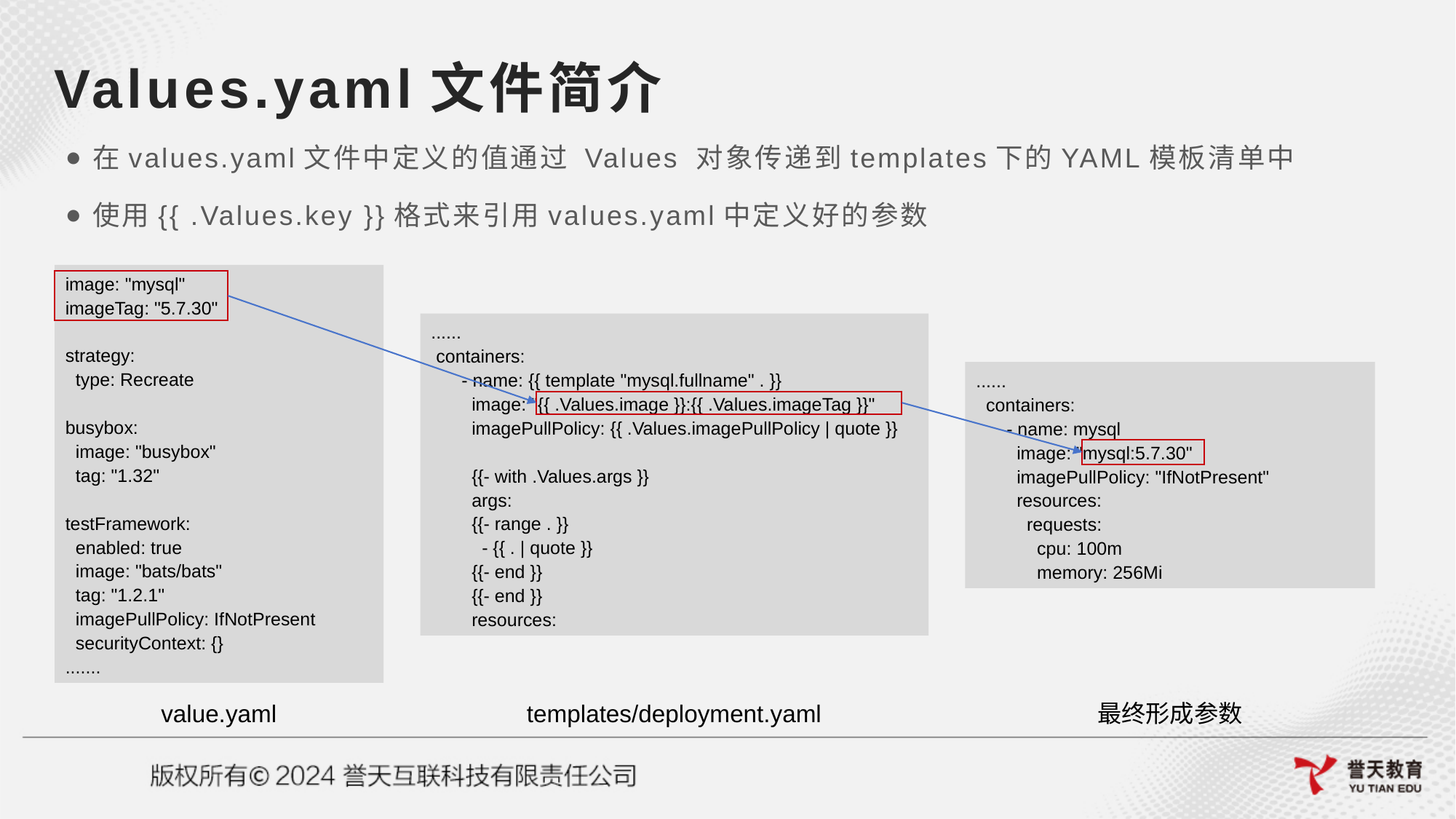

# Values.yaml文件简介
在values.yaml文件中定义的值通过 Values 对象传递到templates下的YAML模板清单中
使用{{ .Values.key }}格式来引用values.yaml中定义好的参数
image: "mysql"
imageTag: "5.7.30"

strategy:
  type: Recreate

busybox:
  image: "busybox"
  tag: "1.32"

testFramework:
  enabled: true
  image: "bats/bats"
  tag: "1.2.1"
  imagePullPolicy: IfNotPresent
  securityContext: {}
.......

......
 containers:
      - name: {{ template "mysql.fullname" . }}
        image: "{{ .Values.image }}:{{ .Values.imageTag }}"
        imagePullPolicy: {{ .Values.imagePullPolicy | quote }}

        {{- with .Values.args }}
        args:
        {{- range . }}
          - {{ . | quote }}
        {{- end }}
        {{- end }}
        resources:
......
  containers:
      - name: mysql
        image: "mysql:5.7.30"
        imagePullPolicy: "IfNotPresent"
        resources:
          requests:
            cpu: 100m
            memory: 256Mi

value.yaml
templates/deployment.yaml
最终形成参数